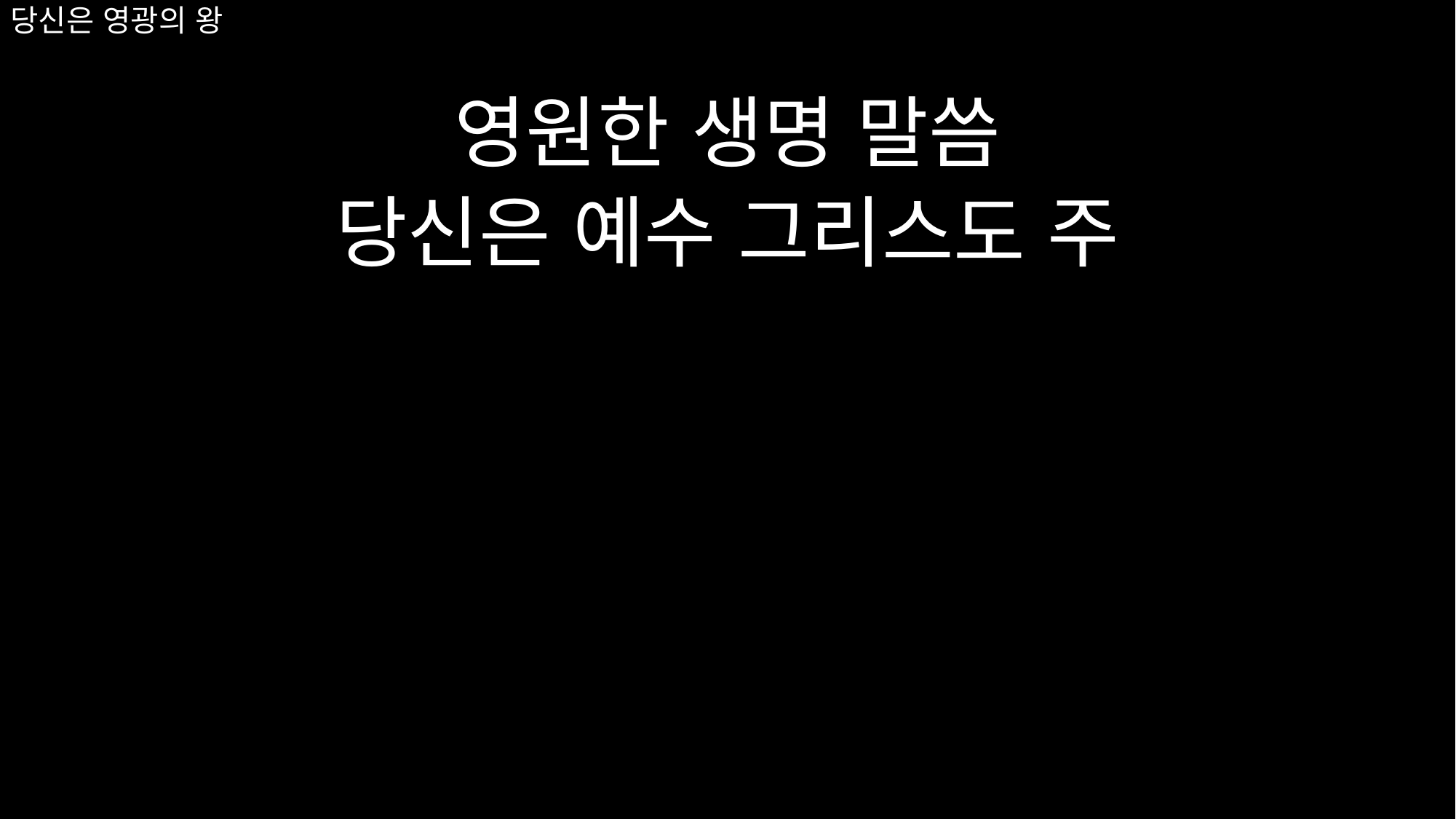

# 당신은 영광의 왕
영원한 생명 말씀
당신은 예수 그리스도 주